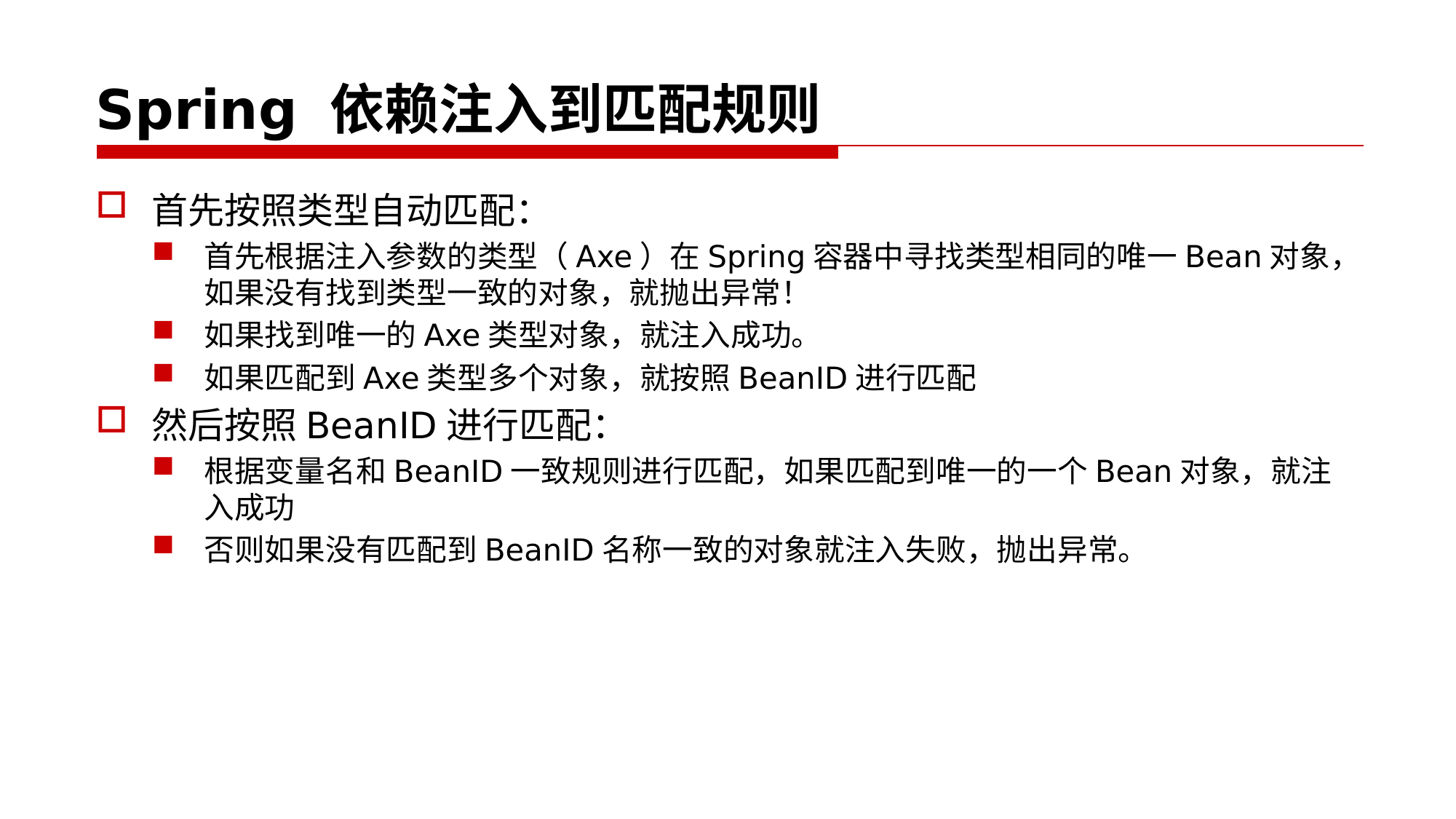

# Spring 依赖注入到匹配规则
首先按照类型自动匹配：
首先根据注入参数的类型（Axe）在Spring容器中寻找类型相同的唯一Bean对象，如果没有找到类型一致的对象，就抛出异常！
如果找到唯一的Axe类型对象，就注入成功。
如果匹配到Axe类型多个对象，就按照BeanID进行匹配
然后按照BeanID进行匹配：
根据变量名和BeanID一致规则进行匹配，如果匹配到唯一的一个Bean对象，就注入成功
否则如果没有匹配到BeanID名称一致的对象就注入失败，抛出异常。